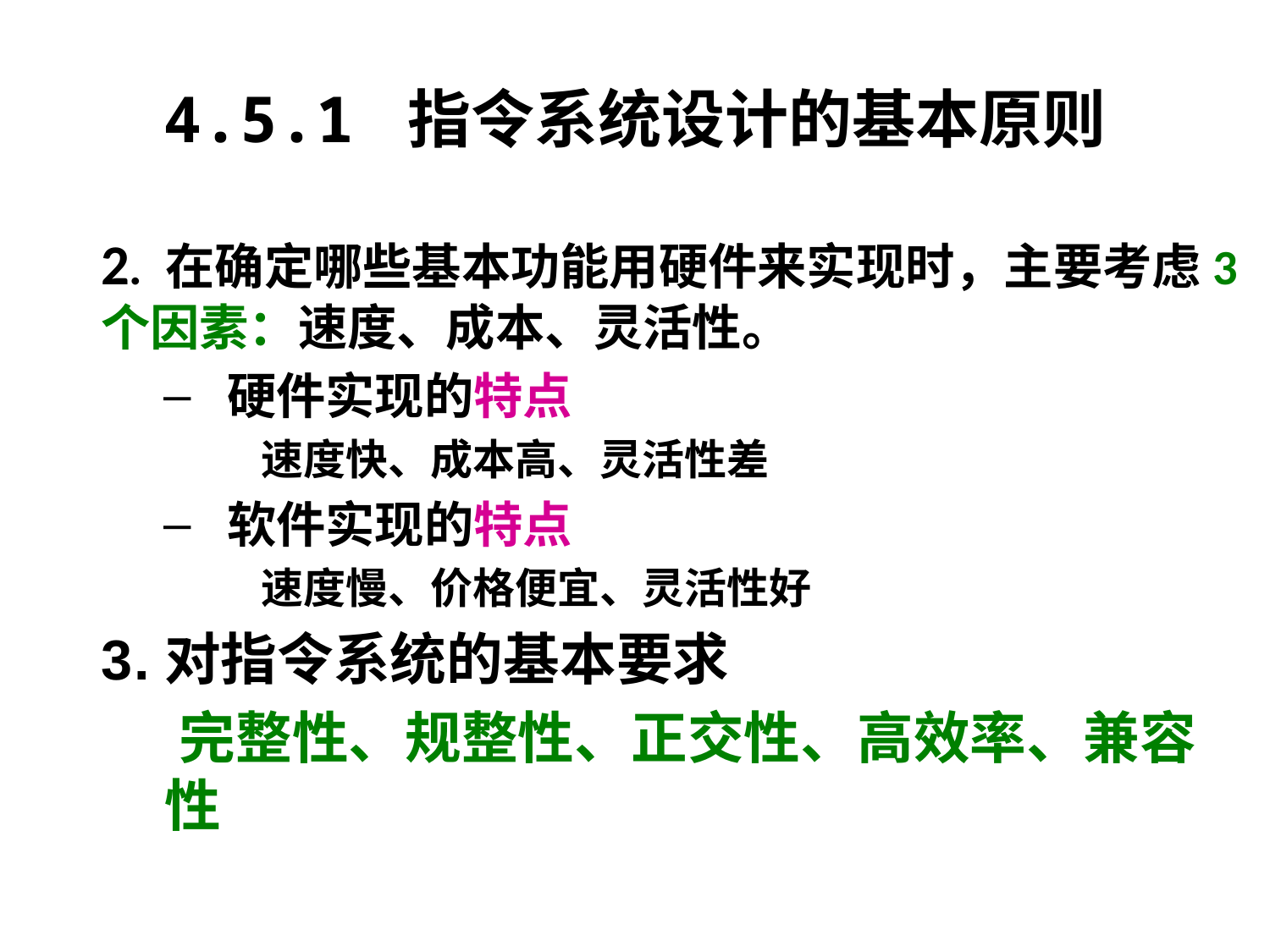

# 4.5.1 指令系统设计的基本原则
2. 在确定哪些基本功能用硬件来实现时，主要考虑3个因素：速度、成本、灵活性。
硬件实现的特点
     速度快、成本高、灵活性差
软件实现的特点
     速度慢、价格便宜、灵活性好
对指令系统的基本要求
     完整性、规整性、正交性、高效率、兼容性